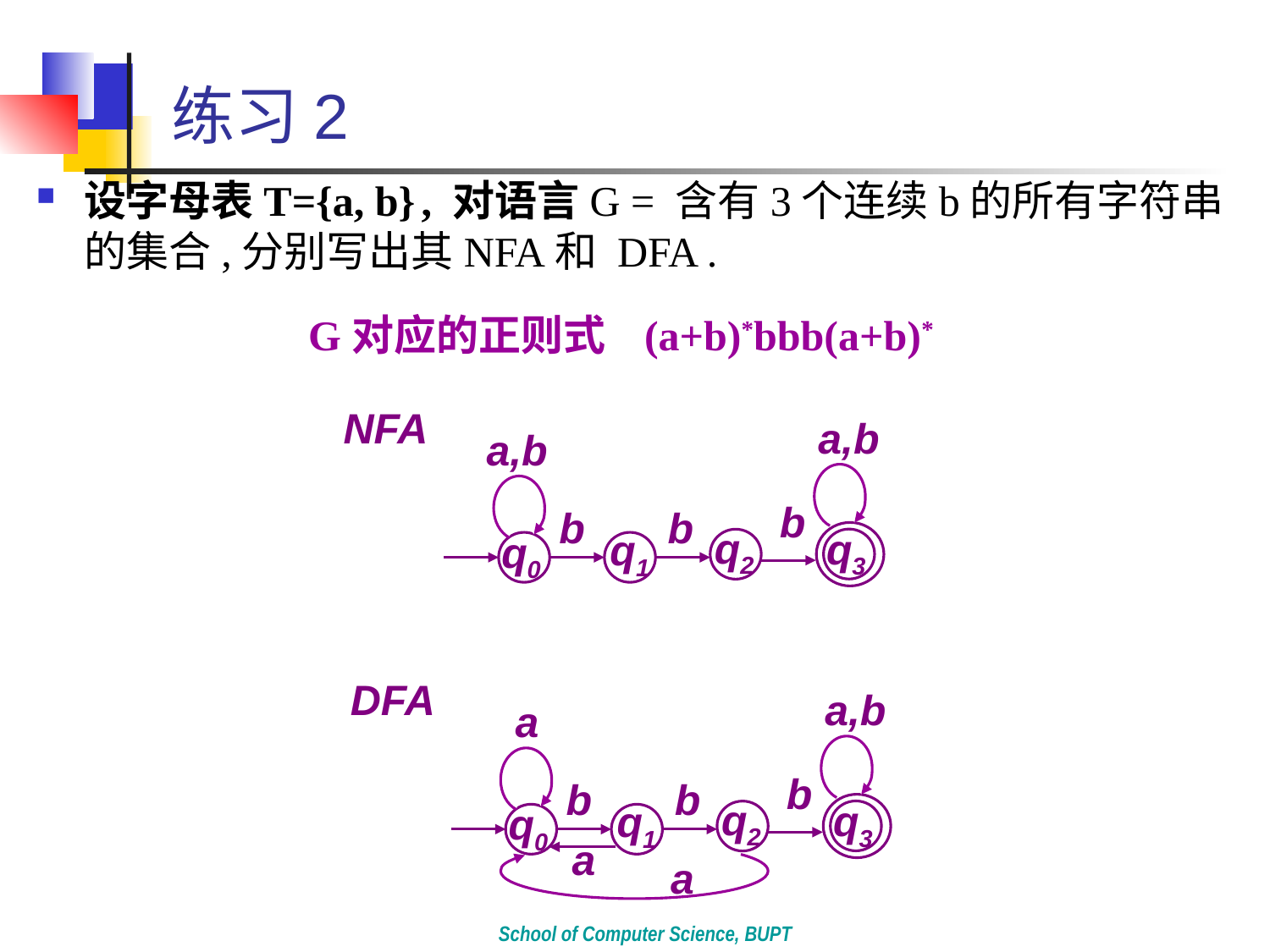

# 练习2
设字母表T={a, b} , 对语言G = 含有3个连续b的所有字符串的集合,分别写出其NFA和 DFA .
G对应的正则式   (a+b)*bbb(a+b)*
NFA
a,b
a,b

b
b
b

q2
q3
q1
q0
DFA
a,b
a

b
b
b

q2
q3
q1
q0
a

a

School of Computer Science, BUPT
15